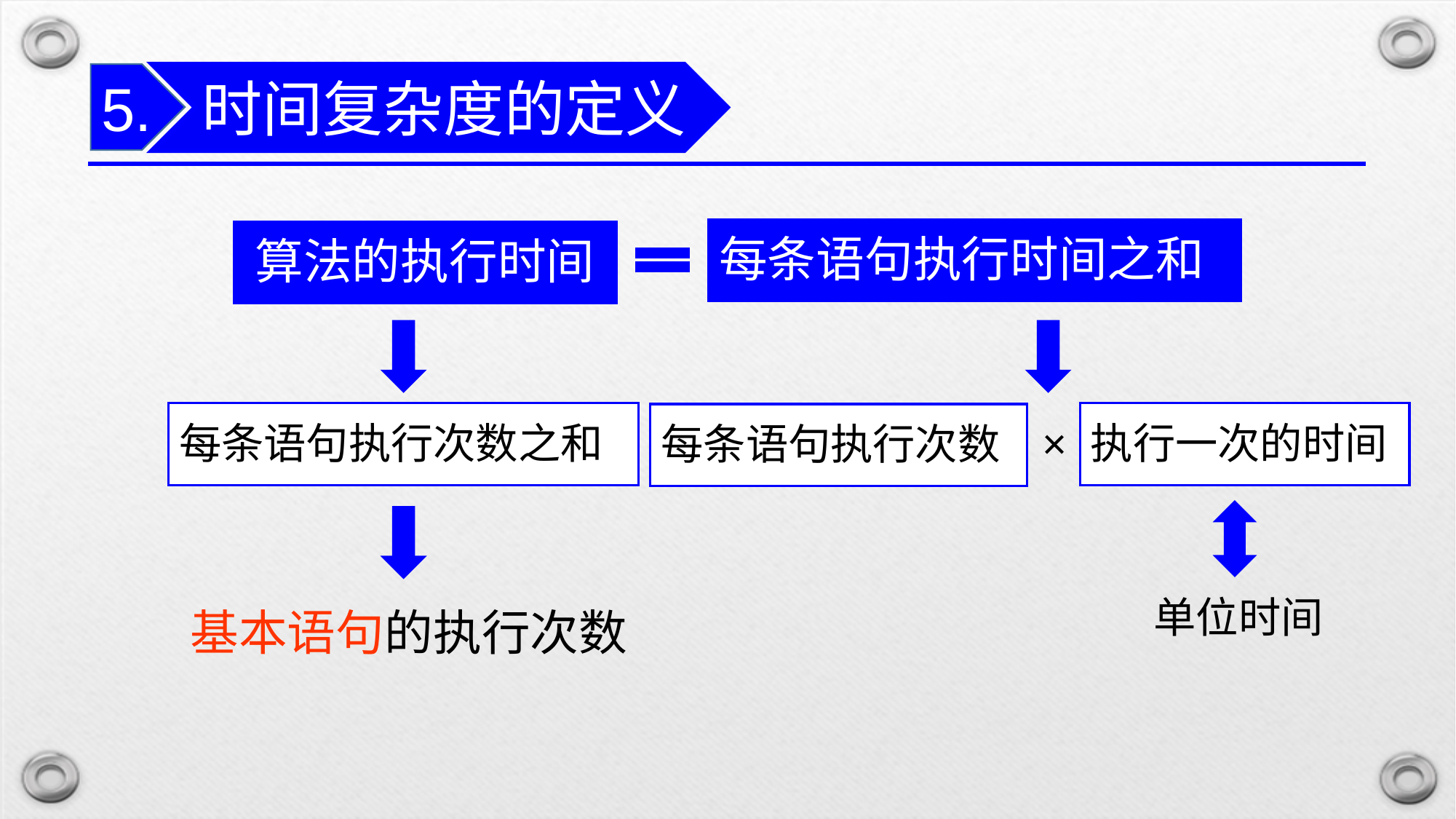

时间复杂度的定义

5.
每条语句执行时间之和
算法的执行时间

执行一次的时间
每条语句执行次数之和
每条语句执行次数
×

单位时间
基本语句的执行次数